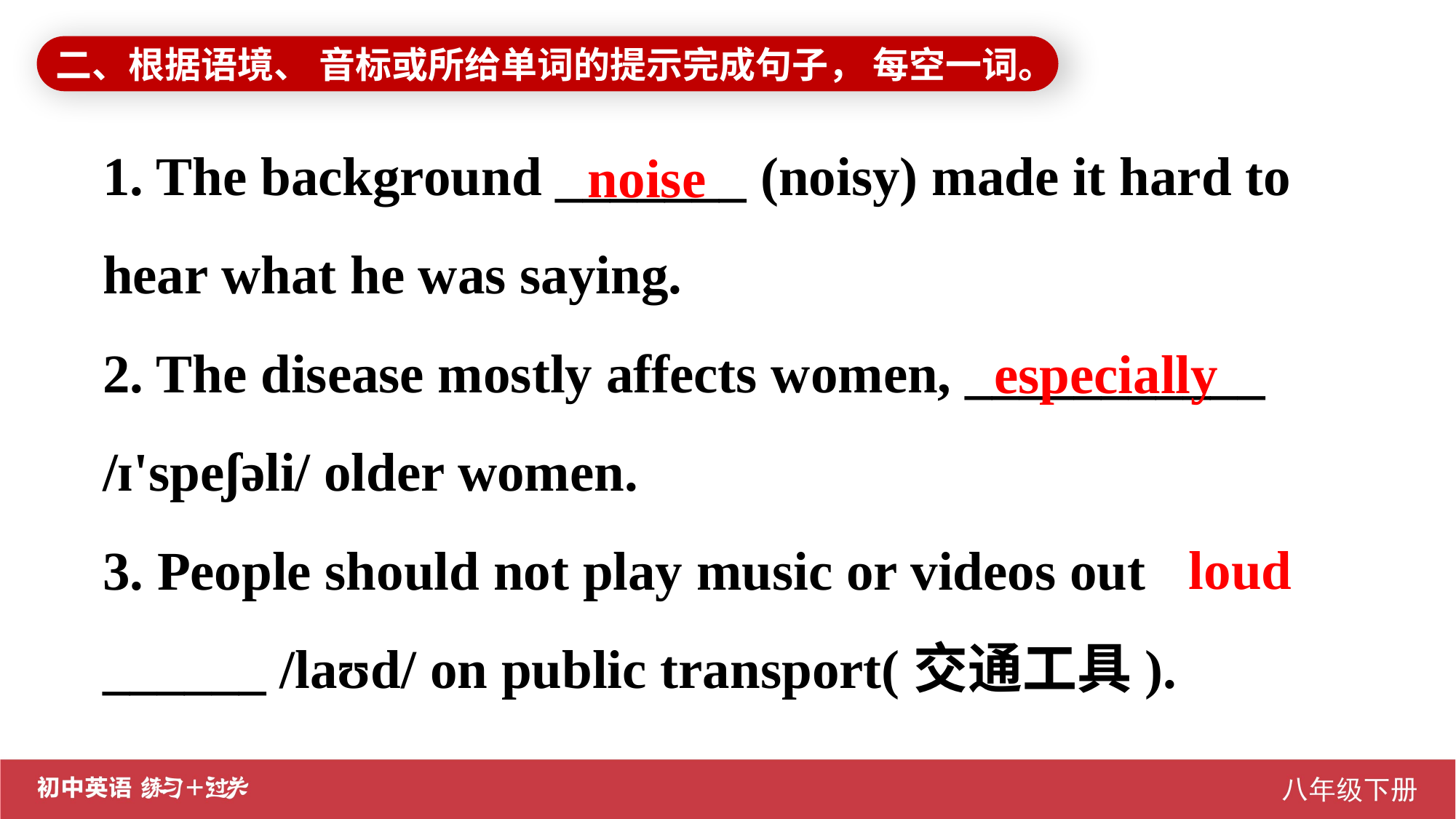

二、根据语境、 音标或所给单词的提示完成句子， 每空一词。
1. The background _______ (noisy) made it hard to hear what he was saying.
2. The disease mostly affects women, ___________ /ɪ'speʃəli/ older women.
3. People should not play music or videos out ______ /laʊd/ on public transport(交通工具).
 noise
especially
loud